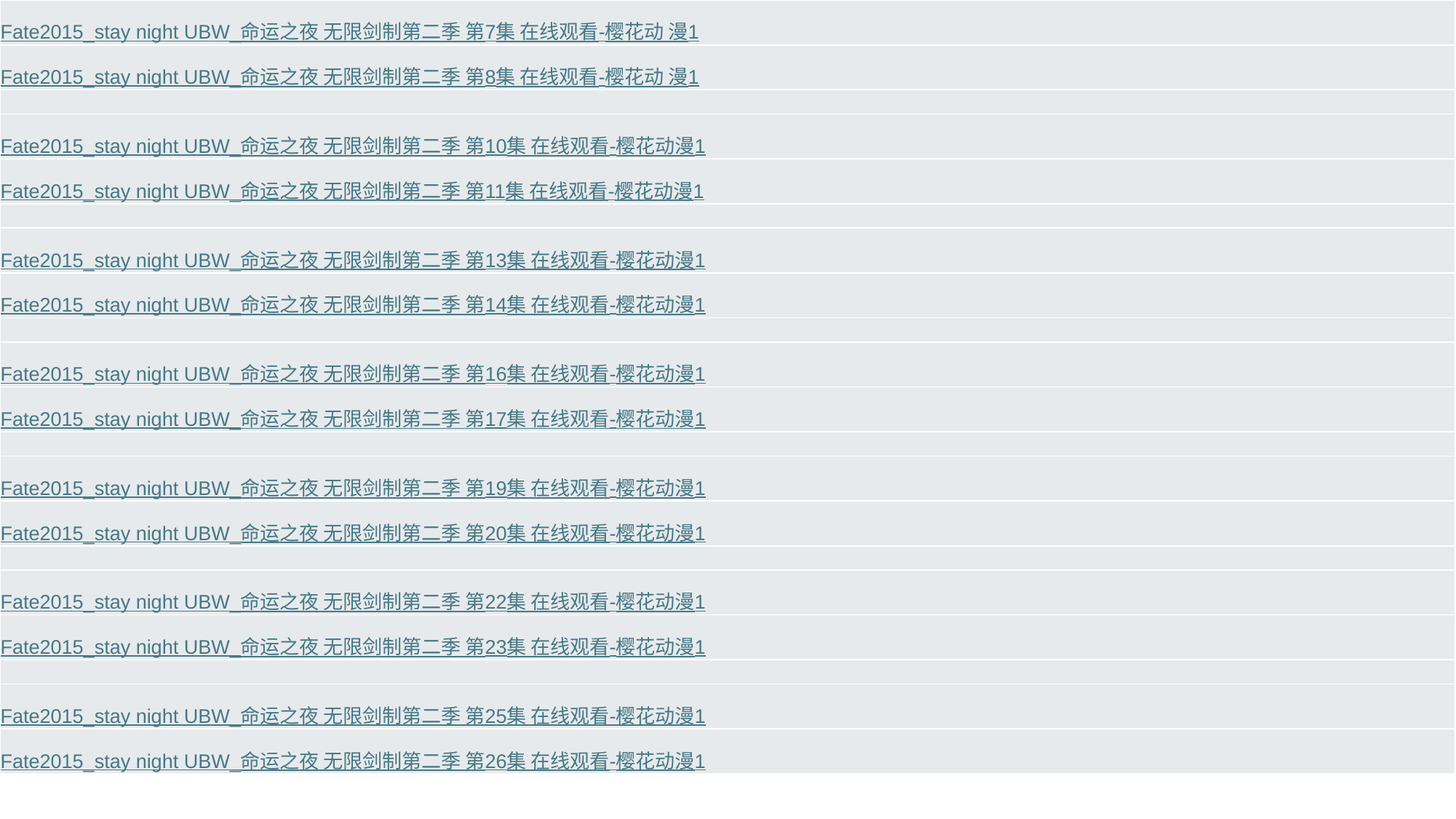

| Fate2015\_stay night UBW\_命运之夜 无限剑制第二季 第7集 在线观看-樱花动 漫1 |
| --- |
| Fate2015\_stay night UBW\_命运之夜 无限剑制第二季 第8集 在线观看-樱花动 漫1 |
|  |
| Fate2015\_stay night UBW\_命运之夜 无限剑制第二季 第10集 在线观看-樱花动漫1 |
| Fate2015\_stay night UBW\_命运之夜 无限剑制第二季 第11集 在线观看-樱花动漫1 |
|  |
| Fate2015\_stay night UBW\_命运之夜 无限剑制第二季 第13集 在线观看-樱花动漫1 |
| Fate2015\_stay night UBW\_命运之夜 无限剑制第二季 第14集 在线观看-樱花动漫1 |
|  |
| Fate2015\_stay night UBW\_命运之夜 无限剑制第二季 第16集 在线观看-樱花动漫1 |
| Fate2015\_stay night UBW\_命运之夜 无限剑制第二季 第17集 在线观看-樱花动漫1 |
|  |
| Fate2015\_stay night UBW\_命运之夜 无限剑制第二季 第19集 在线观看-樱花动漫1 |
| Fate2015\_stay night UBW\_命运之夜 无限剑制第二季 第20集 在线观看-樱花动漫1 |
|  |
| Fate2015\_stay night UBW\_命运之夜 无限剑制第二季 第22集 在线观看-樱花动漫1 |
| Fate2015\_stay night UBW\_命运之夜 无限剑制第二季 第23集 在线观看-樱花动漫1 |
|  |
| Fate2015\_stay night UBW\_命运之夜 无限剑制第二季 第25集 在线观看-樱花动漫1 |
| Fate2015\_stay night UBW\_命运之夜 无限剑制第二季 第26集 在线观看-樱花动漫1 |